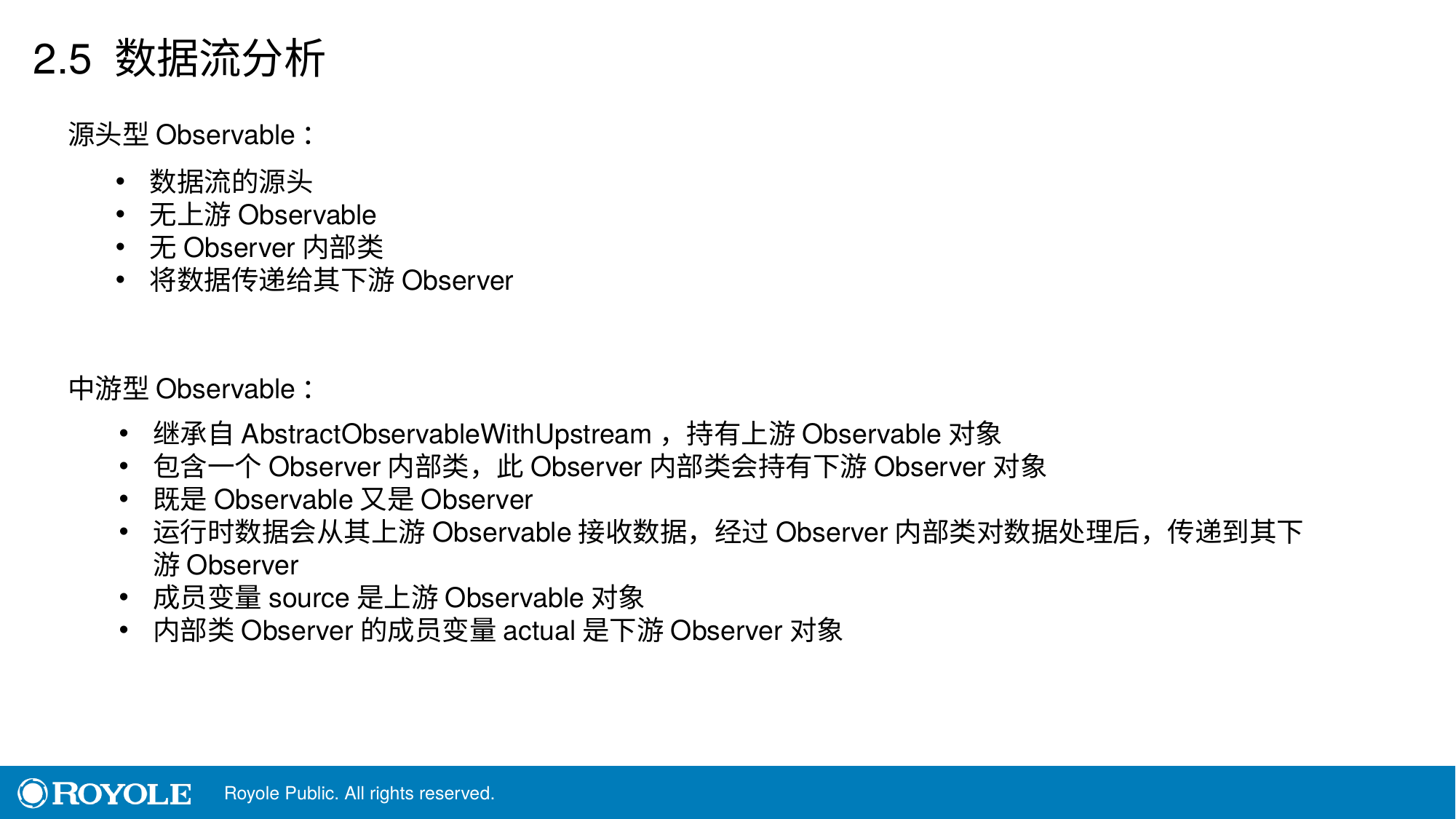

2.5 数据流分析
源头型Observable：
数据流的源头
无上游Observable
无Observer内部类
将数据传递给其下游Observer
中游型Observable：
继承自AbstractObservableWithUpstream，持有上游Observable对象
包含一个Observer内部类，此Observer内部类会持有下游Observer对象
既是Observable又是Observer
运行时数据会从其上游Observable接收数据，经过Observer内部类对数据处理后，传递到其下游Observer
成员变量source是上游Observable对象
内部类Observer的成员变量actual是下游Observer对象